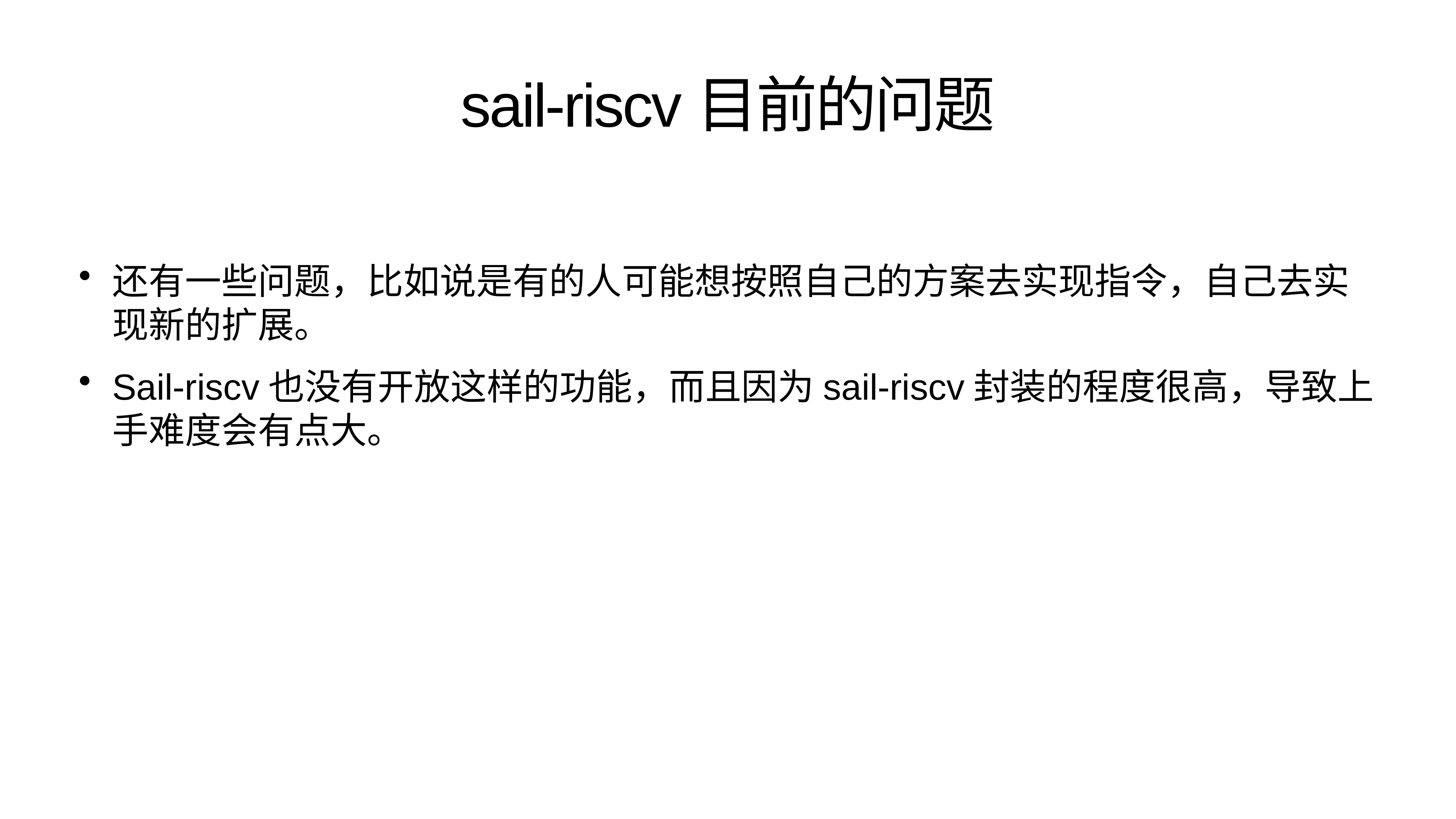

# sail-riscv目前的问题

还有一些问题，比如说是有的人可能想按照自己的方案去实现指令，自己去实现新的扩展。
Sail-riscv也没有开放这样的功能，而且因为sail-riscv封装的程度很高，导致上手难度会有点大。